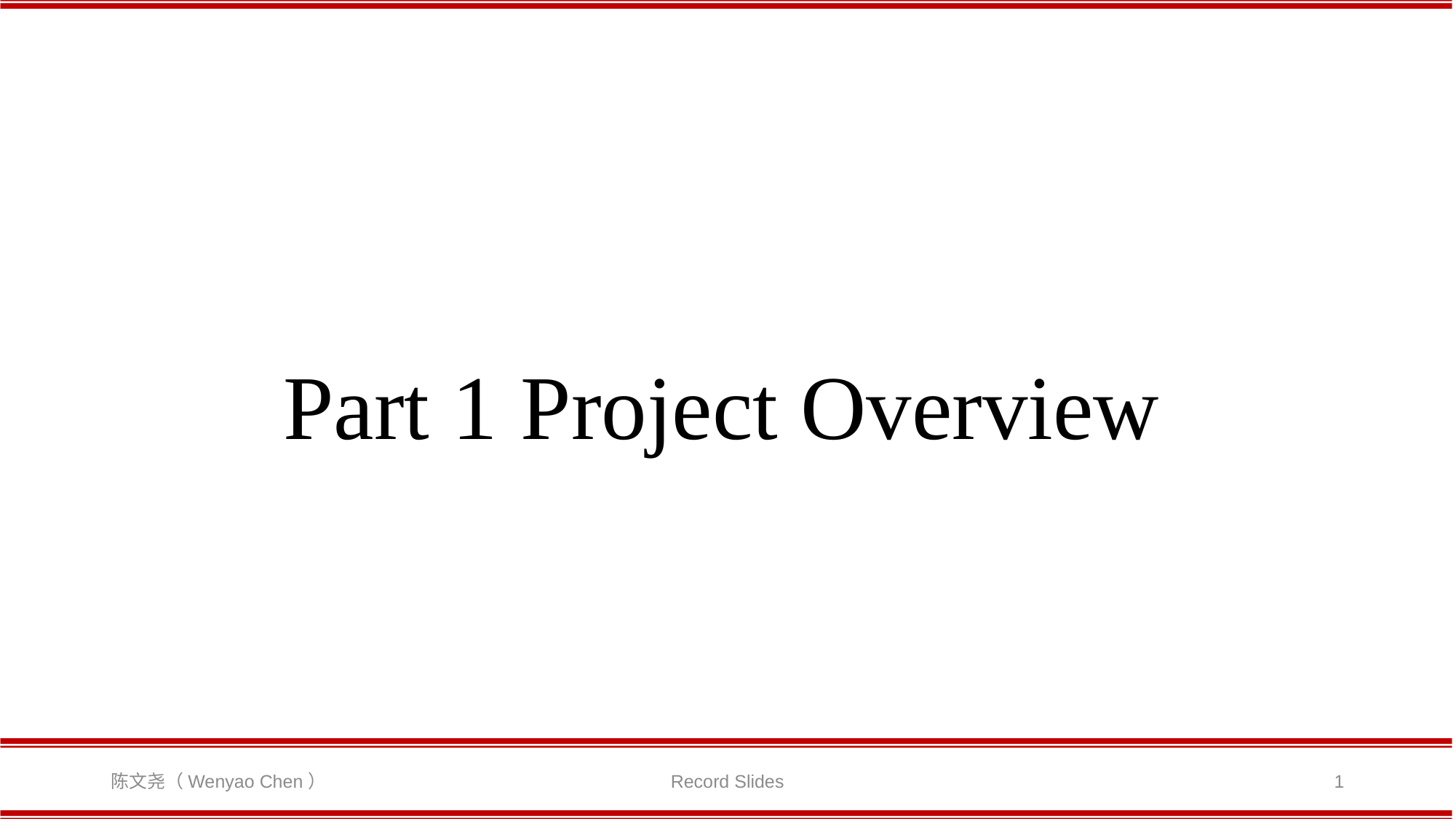

# Part 1 Project Overview
陈文尧（Wenyao Chen）
Record Slides
1